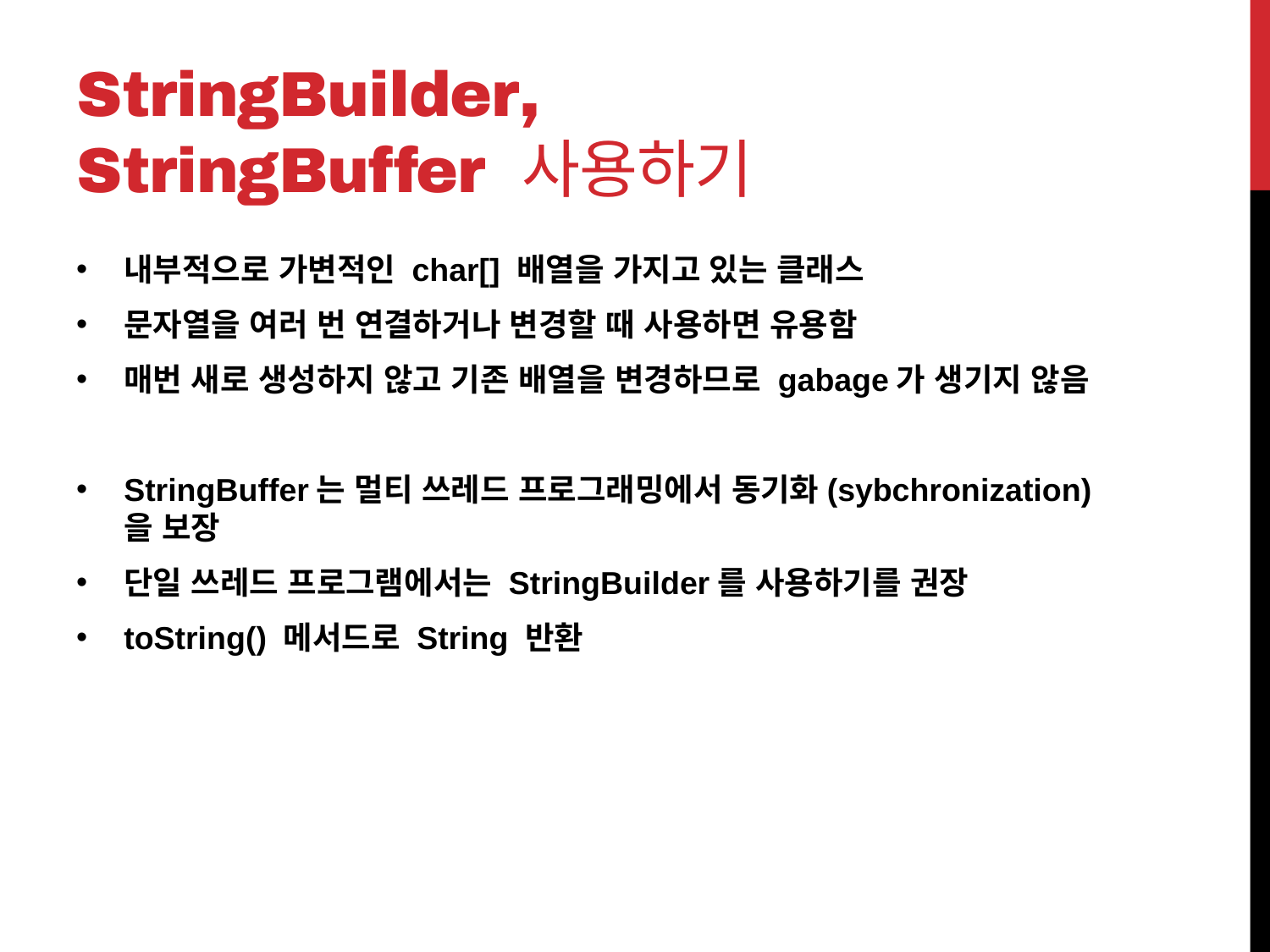

# StringBuilder, StringBuffer 사용하기
내부적으로 가변적인 char[] 배열을 가지고 있는 클래스
문자열을 여러 번 연결하거나 변경할 때 사용하면 유용함
매번 새로 생성하지 않고 기존 배열을 변경하므로 gabage가 생기지 않음

StringBuffer는 멀티 쓰레드 프로그래밍에서 동기화(sybchronization)을 보장
단일 쓰레드 프로그램에서는 StringBuilder를 사용하기를 권장
toString() 메서드로 String 반환